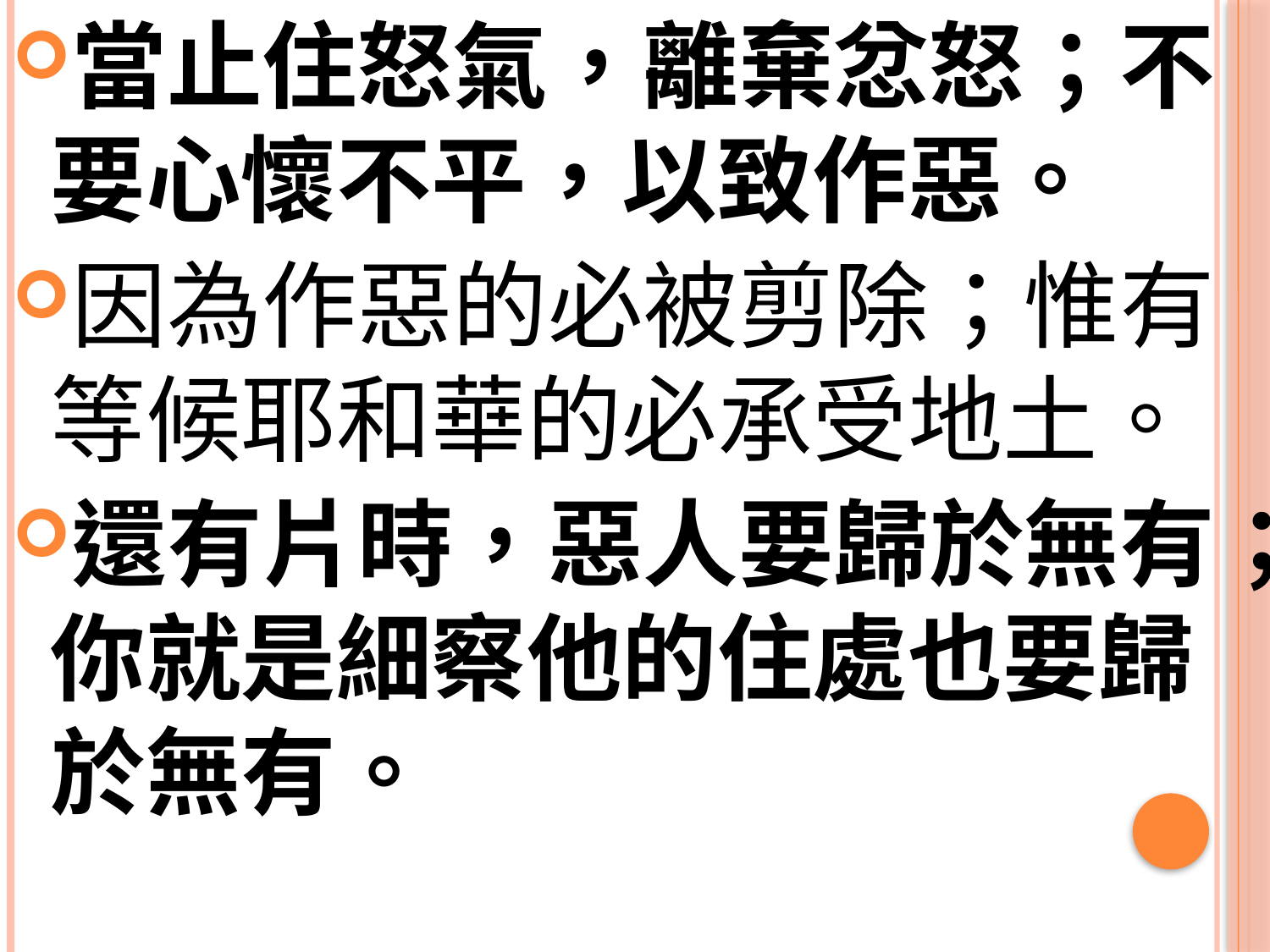

當止住怒氣，離棄忿怒；不要心懷不平，以致作惡。
因為作惡的必被剪除；惟有等候耶和華的必承受地土。
還有片時，惡人要歸於無有；你就是細察他的住處也要歸於無有。